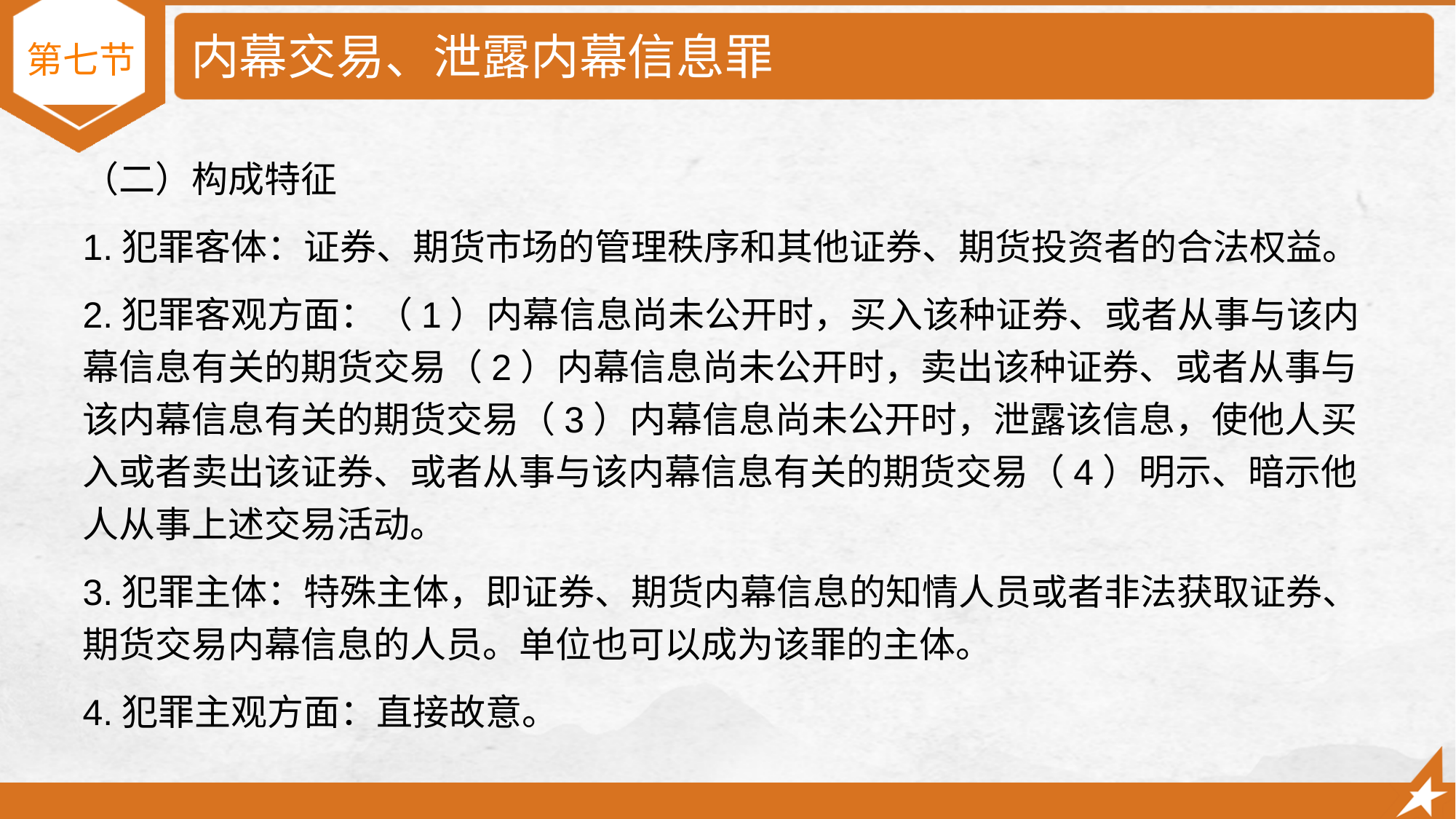

# 内幕交易、泄露内幕信息罪
第七节
（二）构成特征
1.犯罪客体：证券、期货市场的管理秩序和其他证券、期货投资者的合法权益。
2.犯罪客观方面：（1）内幕信息尚未公开时，买入该种证券、或者从事与该内幕信息有关的期货交易（2）内幕信息尚未公开时，卖出该种证券、或者从事与该内幕信息有关的期货交易（3）内幕信息尚未公开时，泄露该信息，使他人买入或者卖出该证券、或者从事与该内幕信息有关的期货交易（4）明示、暗示他人从事上述交易活动。
3.犯罪主体：特殊主体，即证券、期货内幕信息的知情人员或者非法获取证券、期货交易内幕信息的人员。单位也可以成为该罪的主体。
4.犯罪主观方面：直接故意。